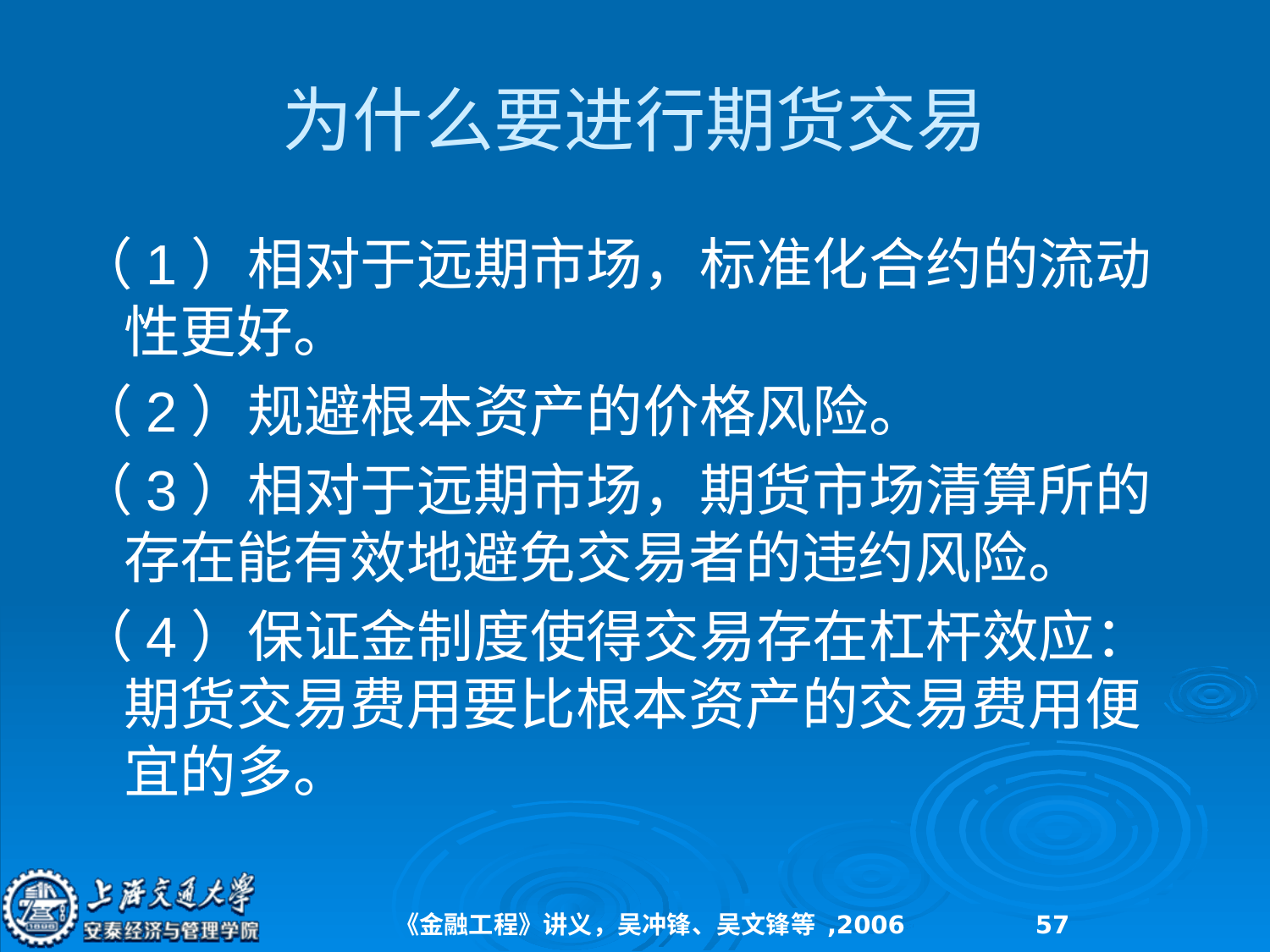

# 为什么要进行期货交易
（1）相对于远期市场，标准化合约的流动性更好。
（2）规避根本资产的价格风险。
（3）相对于远期市场，期货市场清算所的存在能有效地避免交易者的违约风险。
（4）保证金制度使得交易存在杠杆效应：期货交易费用要比根本资产的交易费用便宜的多。